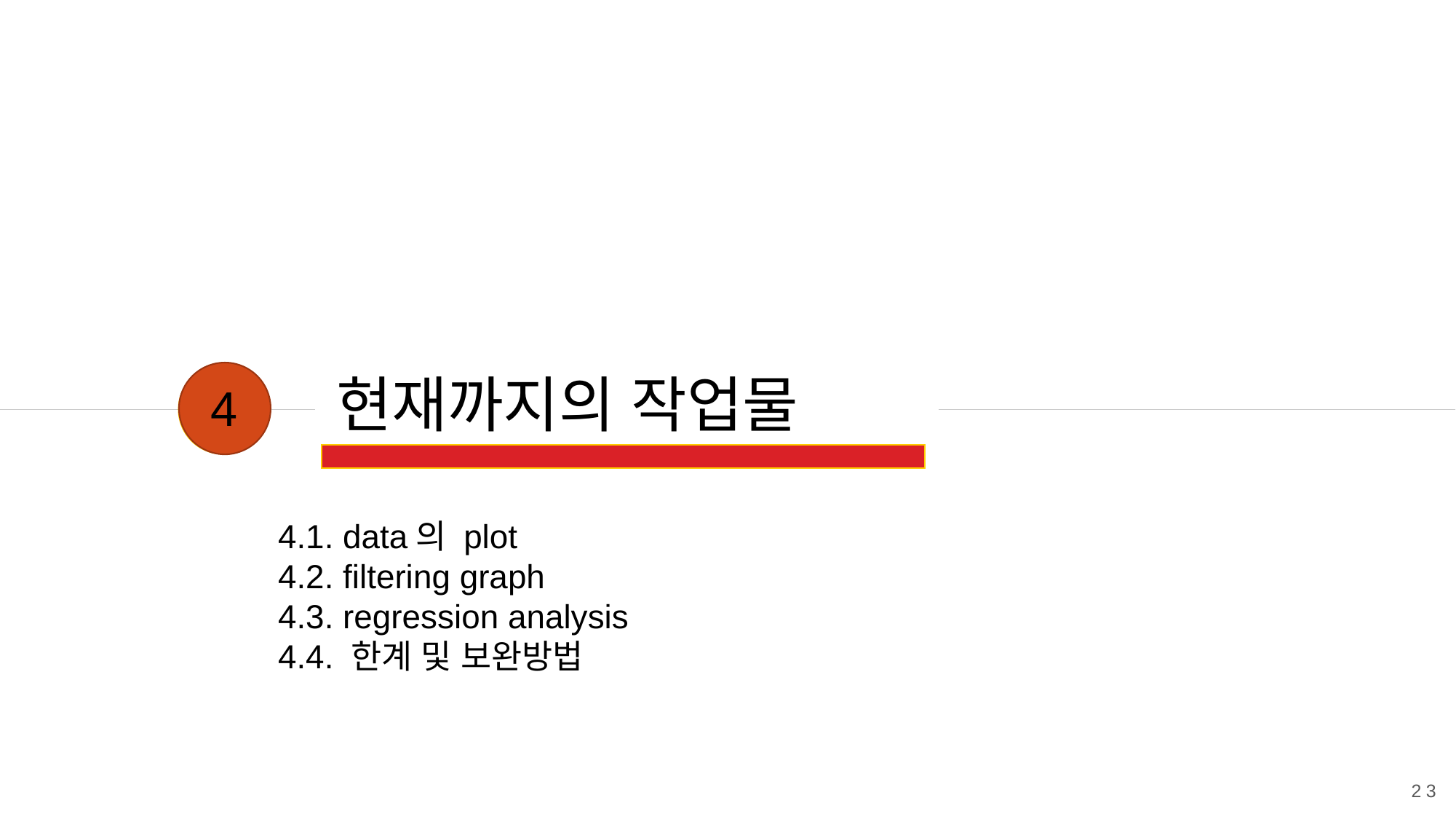

# 현재까지의 작업물
4

4.1. data의 plot
4.2. filtering graph
4.3. regression analysis
4.4. 한계 및 보완방법
23